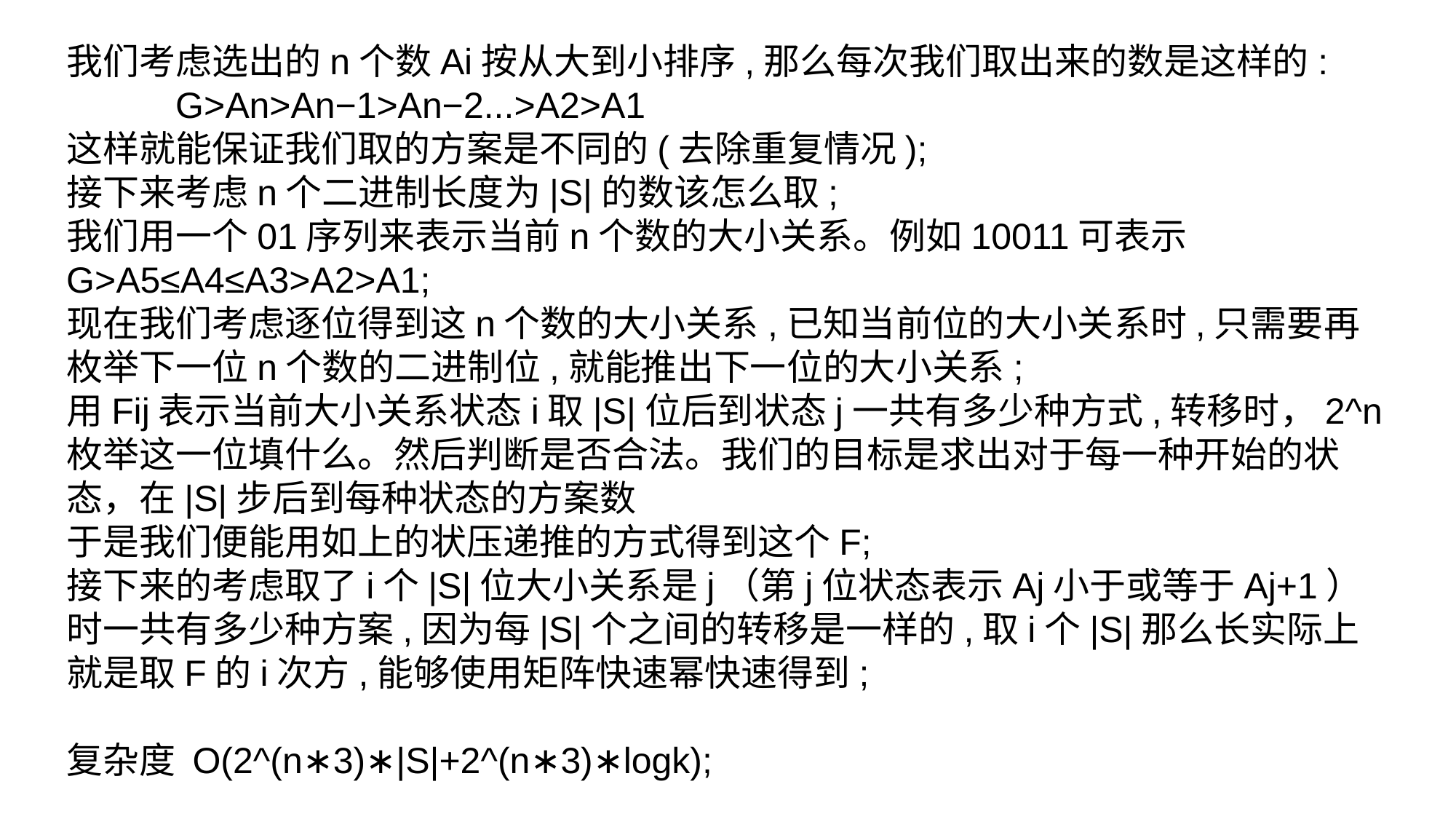

我们考虑选出的n个数Ai按从大到小排序,那么每次我们取出来的数是这样的:
	G>An>An−1>An−2...>A2>A1
这样就能保证我们取的方案是不同的(去除重复情况);
接下来考虑n个二进制长度为|S|的数该怎么取;
我们用一个01序列来表示当前n个数的大小关系。例如10011可表示	G>A5≤A4≤A3>A2>A1;
现在我们考虑逐位得到这n个数的大小关系,已知当前位的大小关系时,只需要再枚举下一位n个数的二进制位,就能推出下一位的大小关系;
用Fij表示当前大小关系状态i取|S|位后到状态j一共有多少种方式,转移时，2^n枚举这一位填什么。然后判断是否合法。我们的目标是求出对于每一种开始的状态，在|S|步后到每种状态的方案数
于是我们便能用如上的状压递推的方式得到这个F;
接下来的考虑取了i个|S|位大小关系是j（第j位状态表示Aj小于或等于Aj+1）时一共有多少种方案,因为每|S|个之间的转移是一样的,取i个|S|那么长实际上就是取F的i次方,能够使用矩阵快速幂快速得到;
复杂度 O(2^(n∗3)∗|S|+2^(n∗3)∗logk);